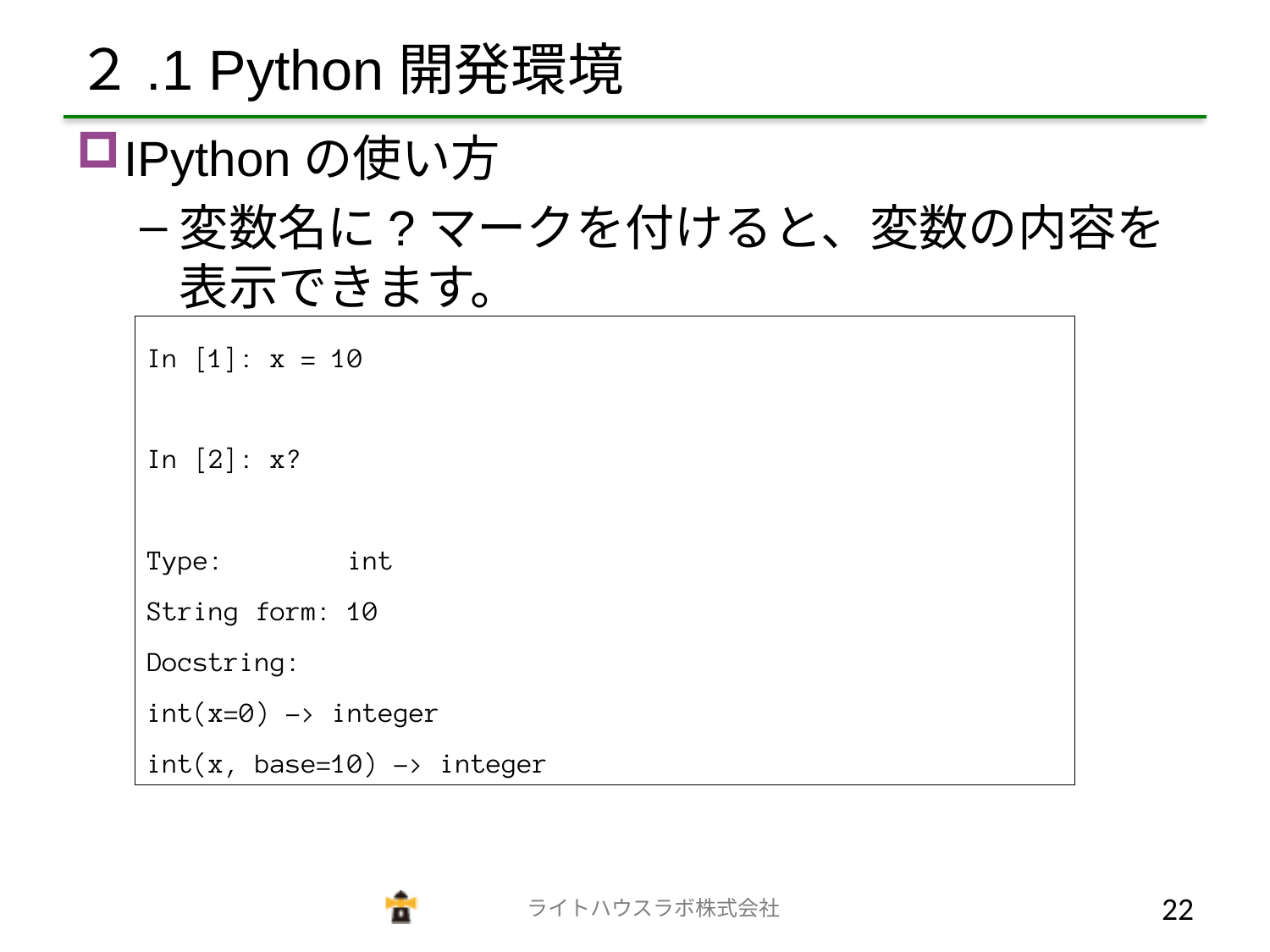

# ２.1 Python開発環境
IPythonの使い方
変数名に?マークを付けると、変数の内容を表示できます。
In [1]: x = 10

In [2]: x?

Type:        int
String form: 10
Docstring:
int(x=0) -> integer
int(x, base=10) -> integer
　　　　　　　　　　　　　ライトハウスラボ株式会社
22